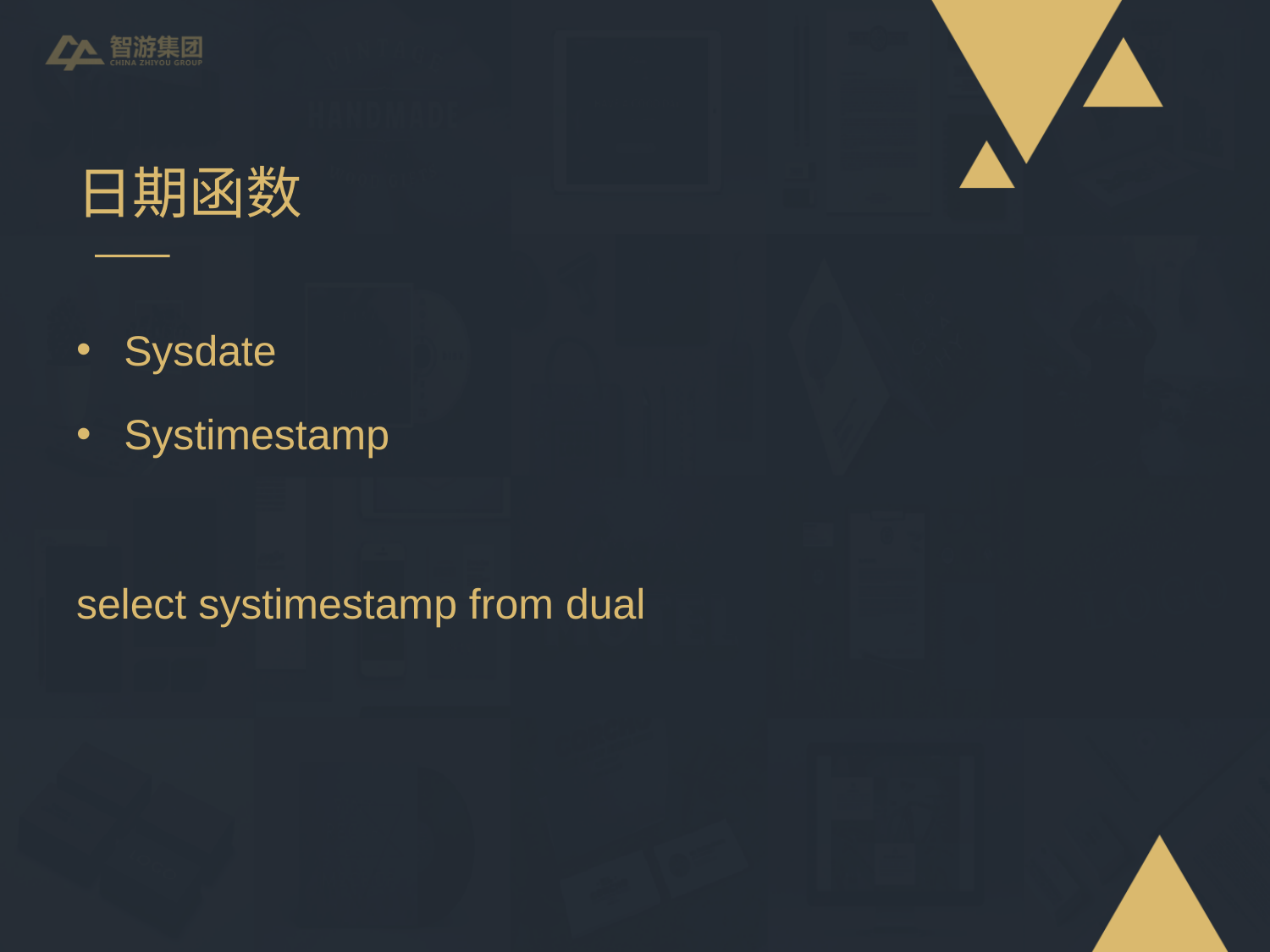

# 日期函数
Sysdate
Systimestamp

select systimestamp from dual